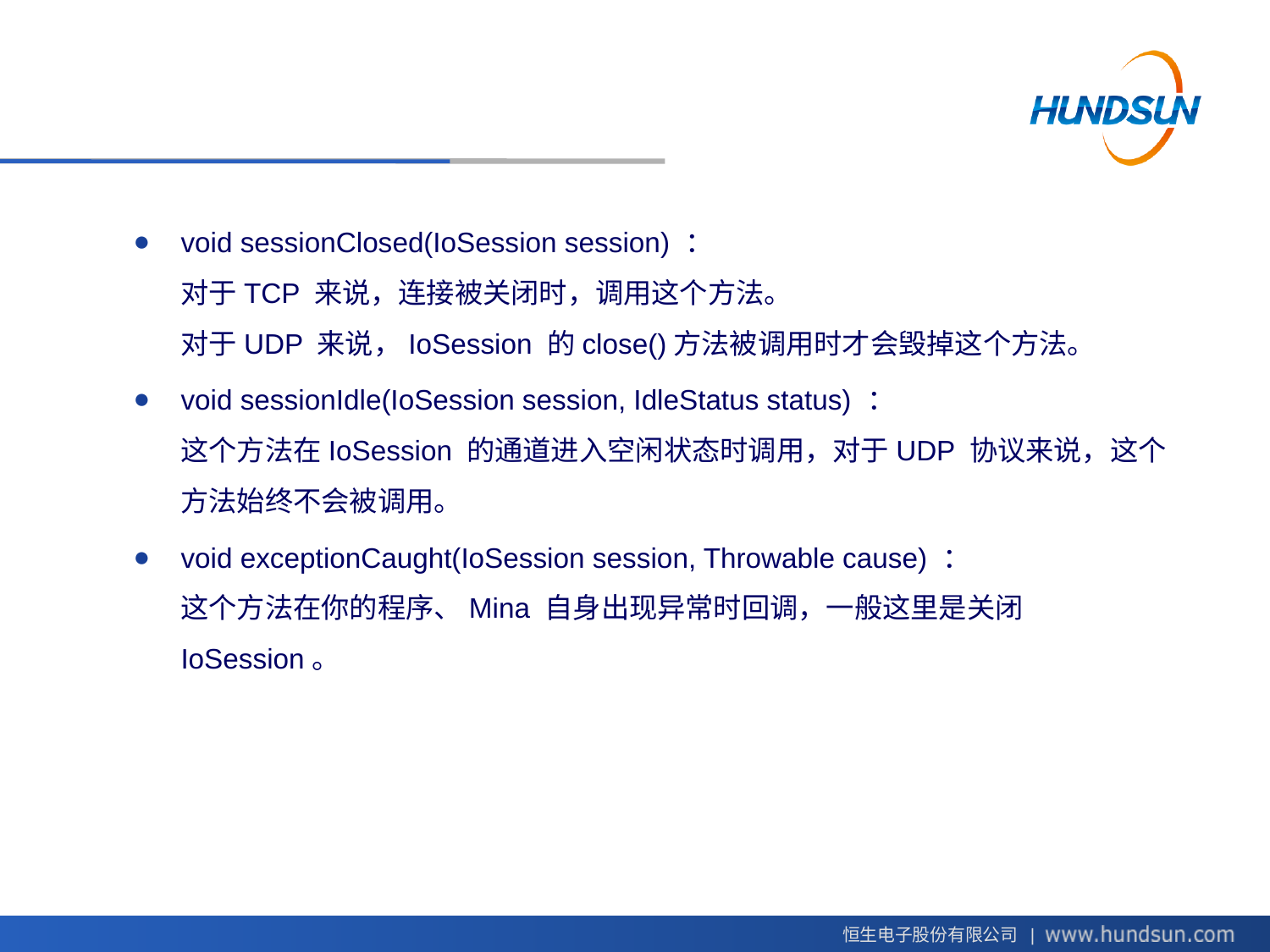

#
void sessionClosed(IoSession session) ：
对于TCP 来说，连接被关闭时，调用这个方法。
对于UDP 来说，IoSession 的close()方法被调用时才会毁掉这个方法。
void sessionIdle(IoSession session, IdleStatus status) ：
这个方法在IoSession 的通道进入空闲状态时调用，对于UDP 协议来说，这个方法始终不会被调用。
void exceptionCaught(IoSession session, Throwable cause) ：
这个方法在你的程序、Mina 自身出现异常时回调，一般这里是关闭IoSession。